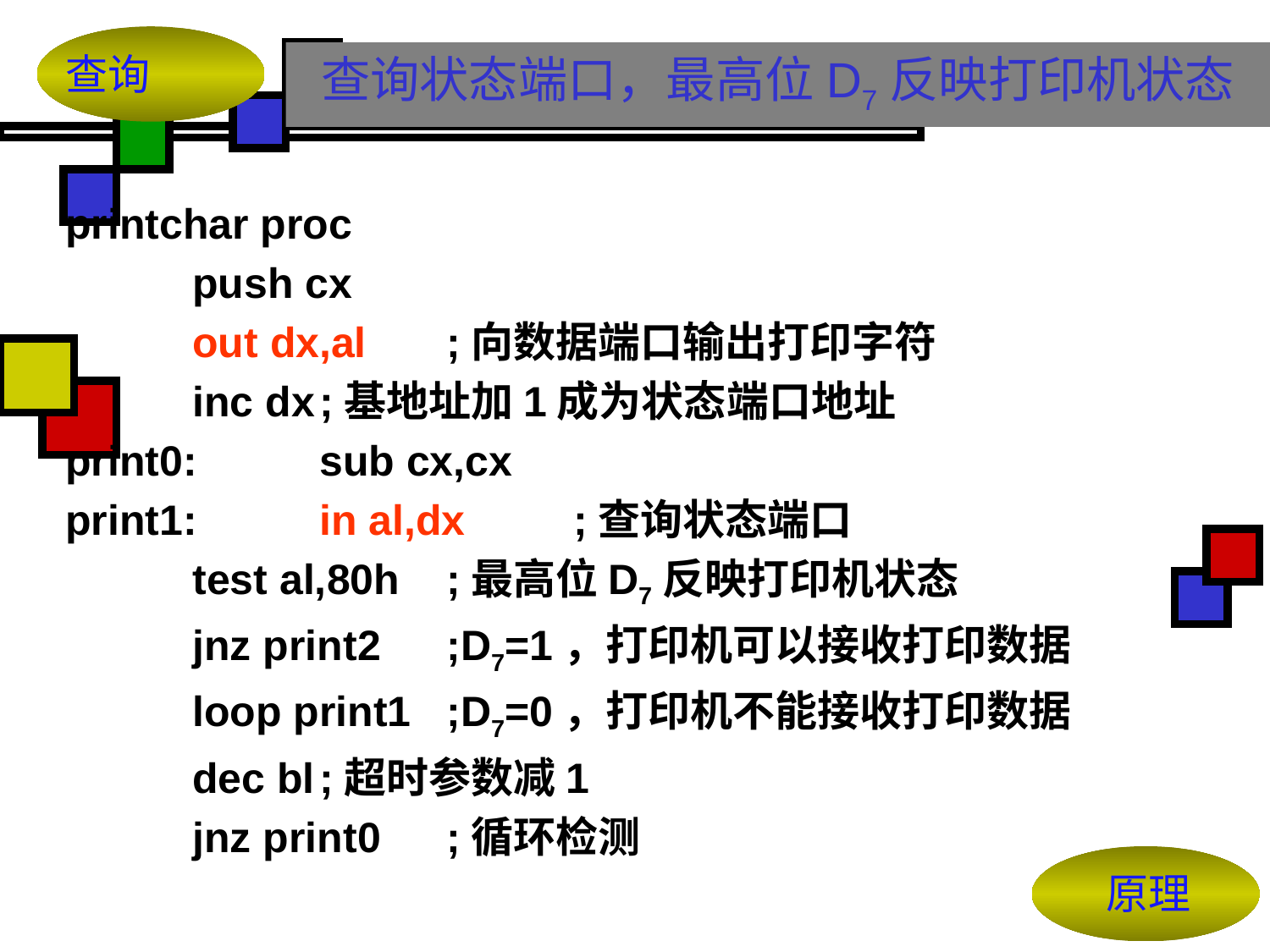

查询状态端口，最高位D7反映打印机状态
# 查询
printchar proc
	push cx
	out dx,al	;向数据端口输出打印字符
	inc dx	;基地址加1成为状态端口地址
print0:	sub cx,cx
print1:	in al,dx	;查询状态端口
	test al,80h	;最高位D7反映打印机状态
	jnz print2	;D7=1，打印机可以接收打印数据
	loop print1	;D7=0，打印机不能接收打印数据
	dec bl	;超时参数减1
	jnz print0	;循环检测

原理